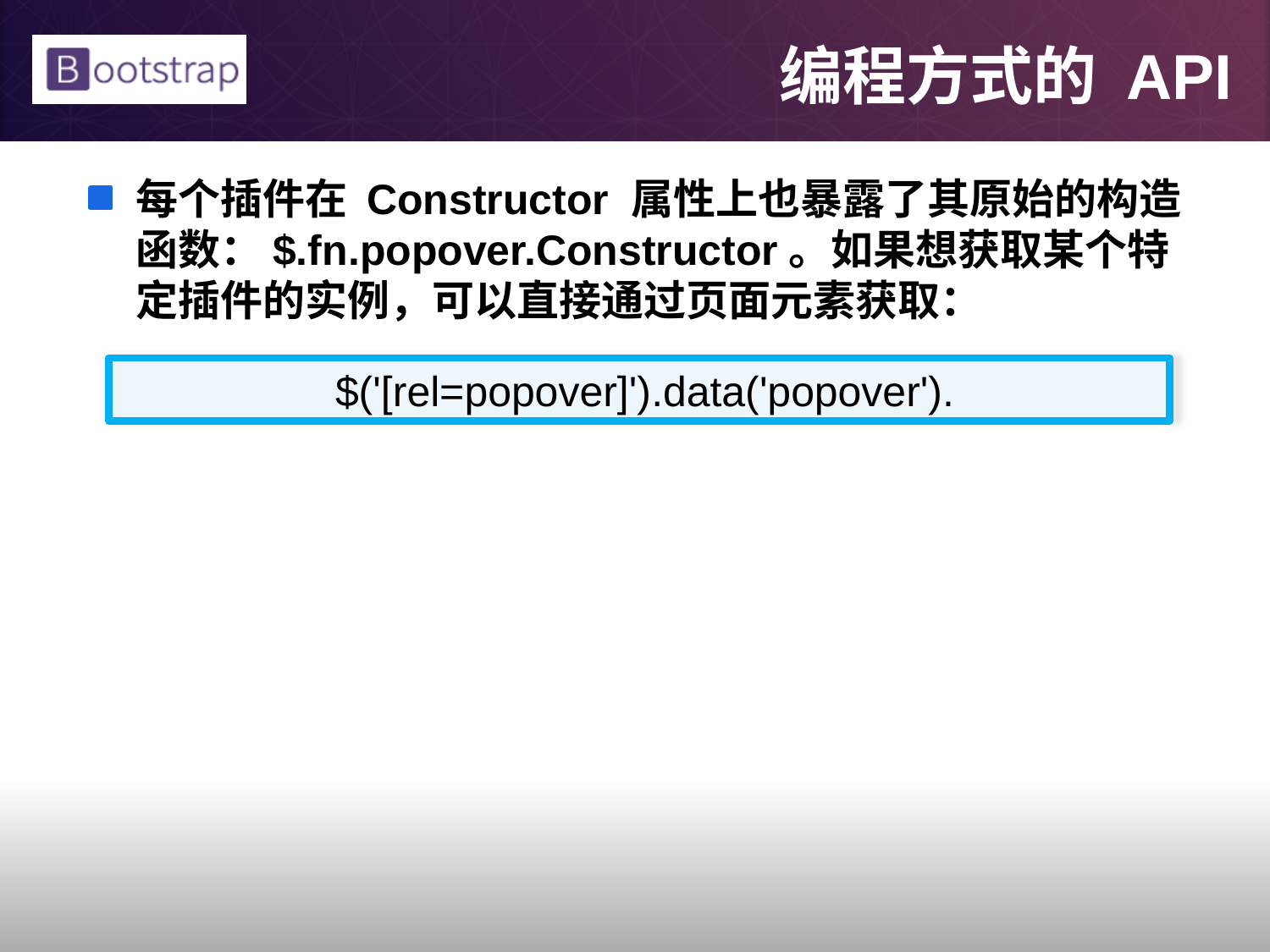

# 编程方式的 API
每个插件在 Constructor 属性上也暴露了其原始的构造函数：$.fn.popover.Constructor。如果想获取某个特定插件的实例，可以直接通过页面元素获取：
 $('[rel=popover]').data('popover').